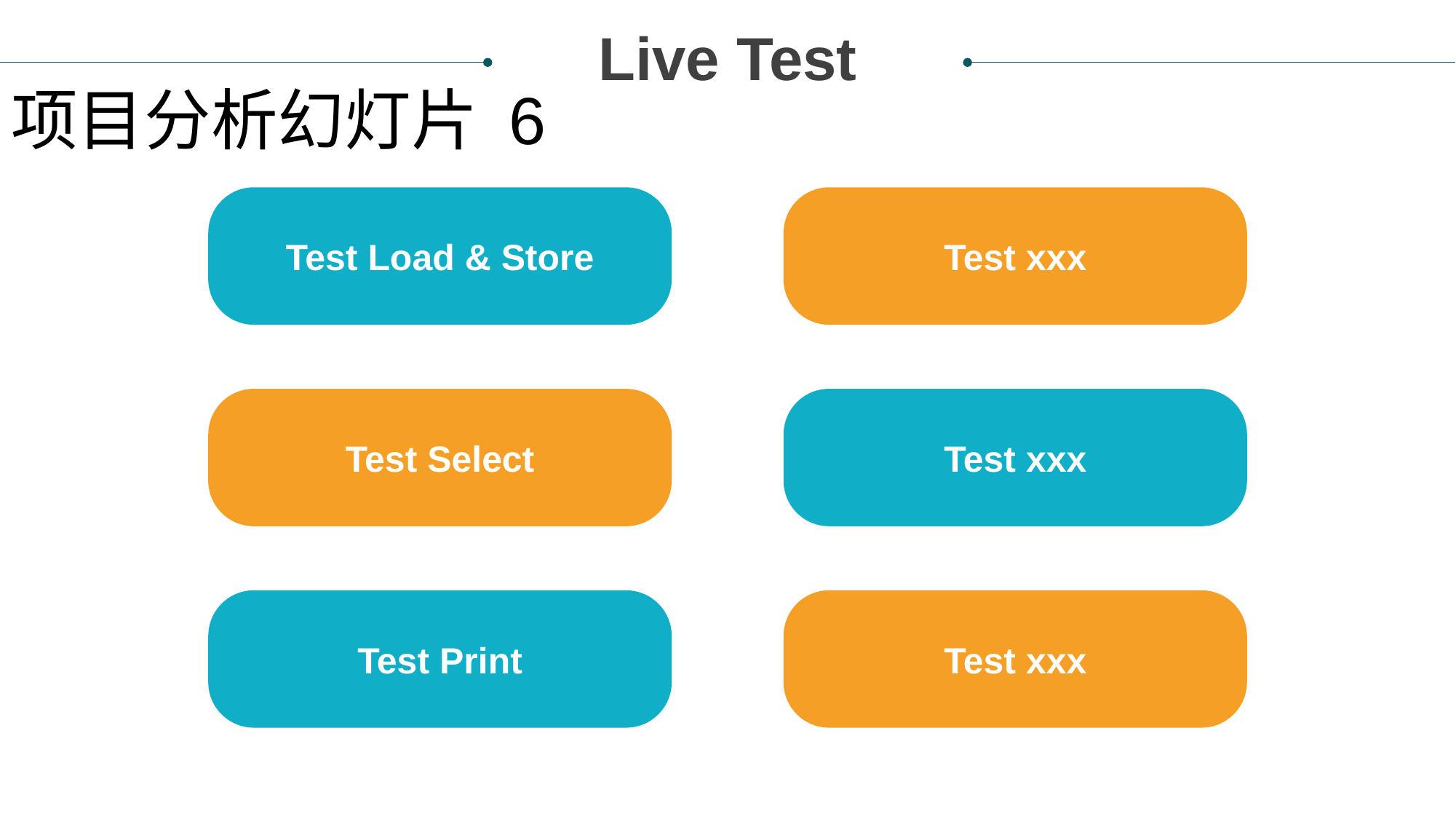

Live Test
项目分析幻灯片 6
Test xxx
Test Load & Store
Test Select
Test xxx
Test Print
Test xxx